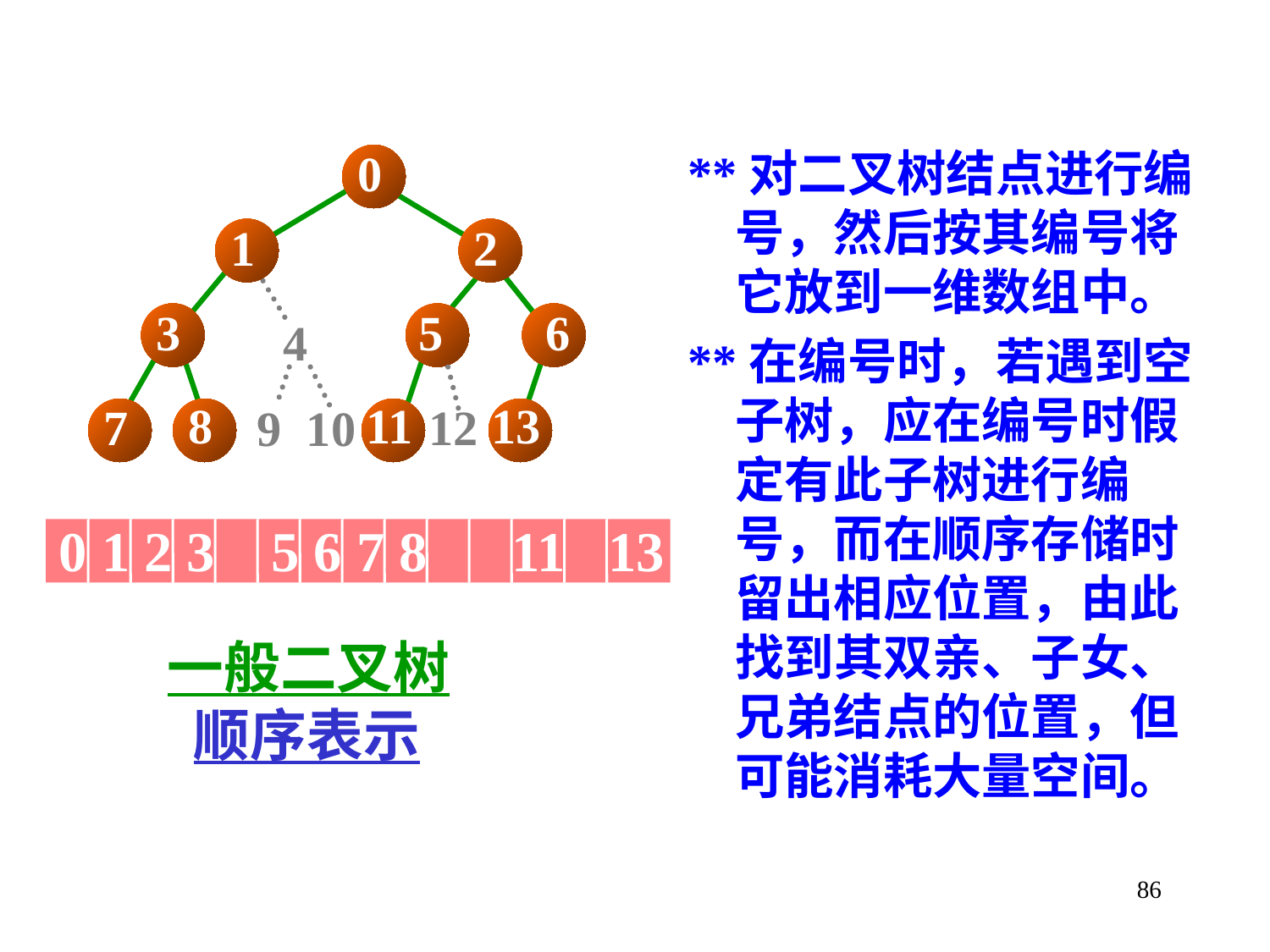

0

1
2

3
5
6

4

8
11
13
7
9  10
12

0 1 2 3    5 6 7 8      11   13

**对二叉树结点进行编号，然后按其编号将 它放到一维数组中。
**在编号时，若遇到空子树，应在编号时假 定有此子树进行编号，而在顺序存储时留出相应位置，由此找到其双亲、子女、兄弟结点的位置，但可能消耗大量空间。
一般二叉树
 顺序表示
86